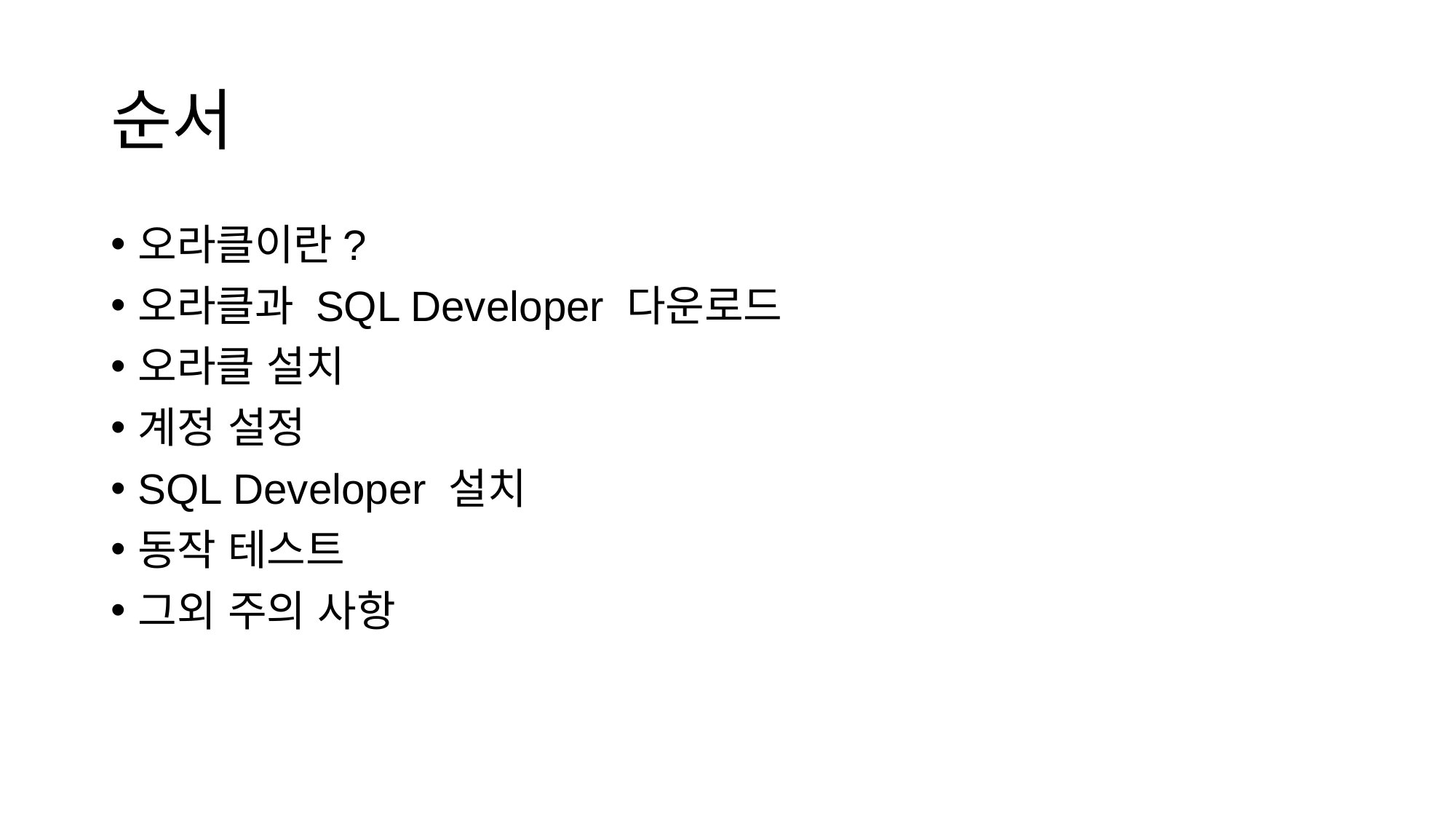

# 순서
오라클이란?
오라클과 SQL Developer 다운로드
오라클 설치
계정 설정
SQL Developer 설치
동작 테스트
그외 주의 사항